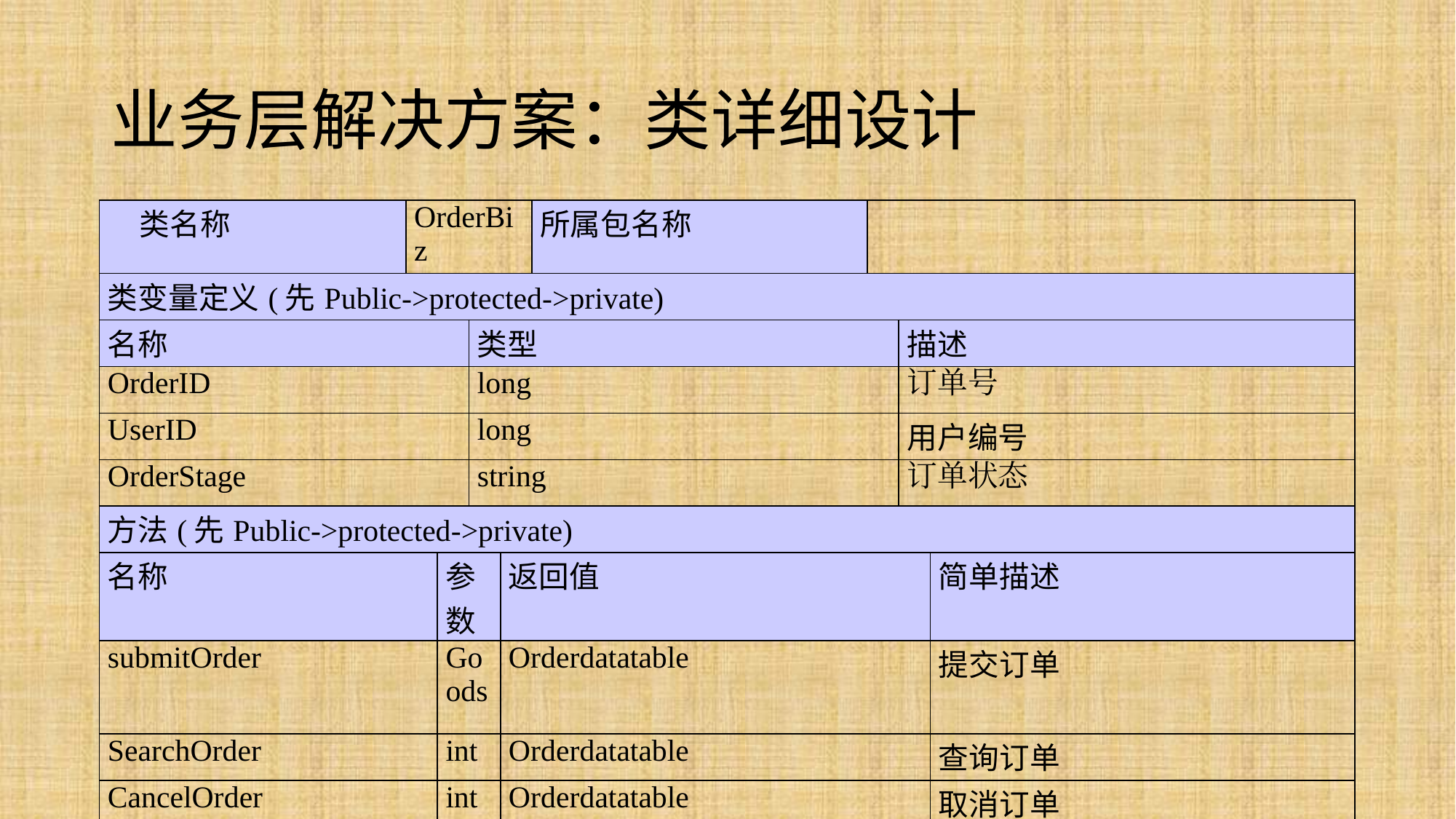

# 业务层解决方案：类详细设计
| 类名称 | OrderBiz |  |  |  | 所属包名称 |  |  |  |
| --- | --- | --- | --- | --- | --- | --- | --- | --- |
| 类变量定义(先Public->protected->private) |  |  |  |  |  |  |  |  |
| 名称 |  |  | 类型 |  |  |  | 描述 |  |
| OrderID |  |  | long |  |  |  | 订单号 |  |
| UserID |  |  | long |  |  |  | 用户编号 |  |
| OrderStage |  |  | string |  |  |  | 订单状态 |  |
| 方法(先Public->protected->private) |  |  |  |  |  |  |  |  |
| 名称 |  | 参数 |  | 返回值 |  |  |  | 简单描述 |
| submitOrder |  | Goods |  | Orderdatatable |  |  |  | 提交订单 |
| SearchOrder |  | int |  | Orderdatatable |  |  |  | 查询订单 |
| CancelOrder |  | int |  | Orderdatatable |  |  |  | 取消订单 |